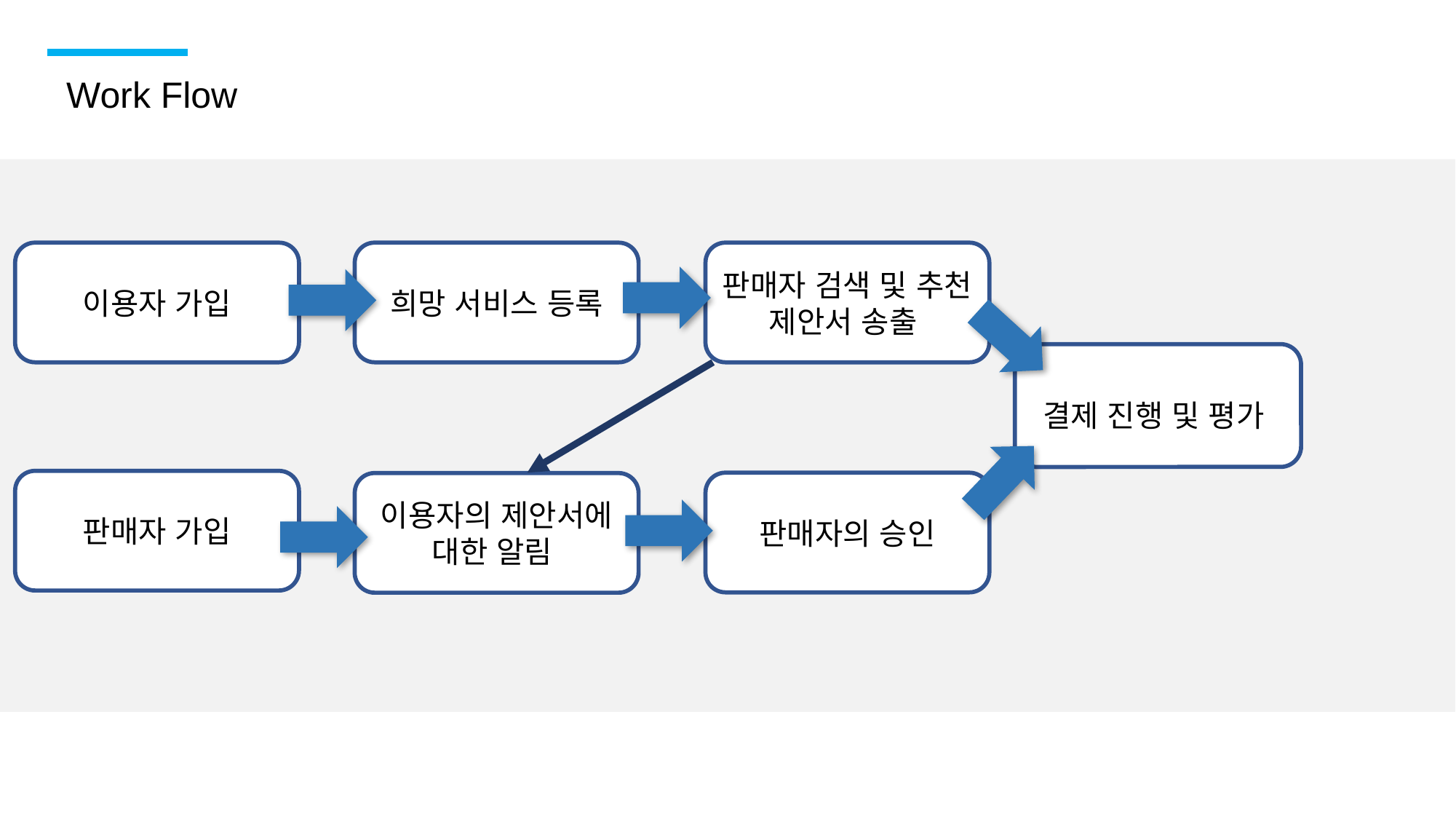

Work Flow

이용자 가입
희망 서비스 등록
판매자 검색 및 추천
제안서 송출

결제 진행 및 평가

판매자 가입
판매자의 승인
이용자의 제안서에 대한 알림